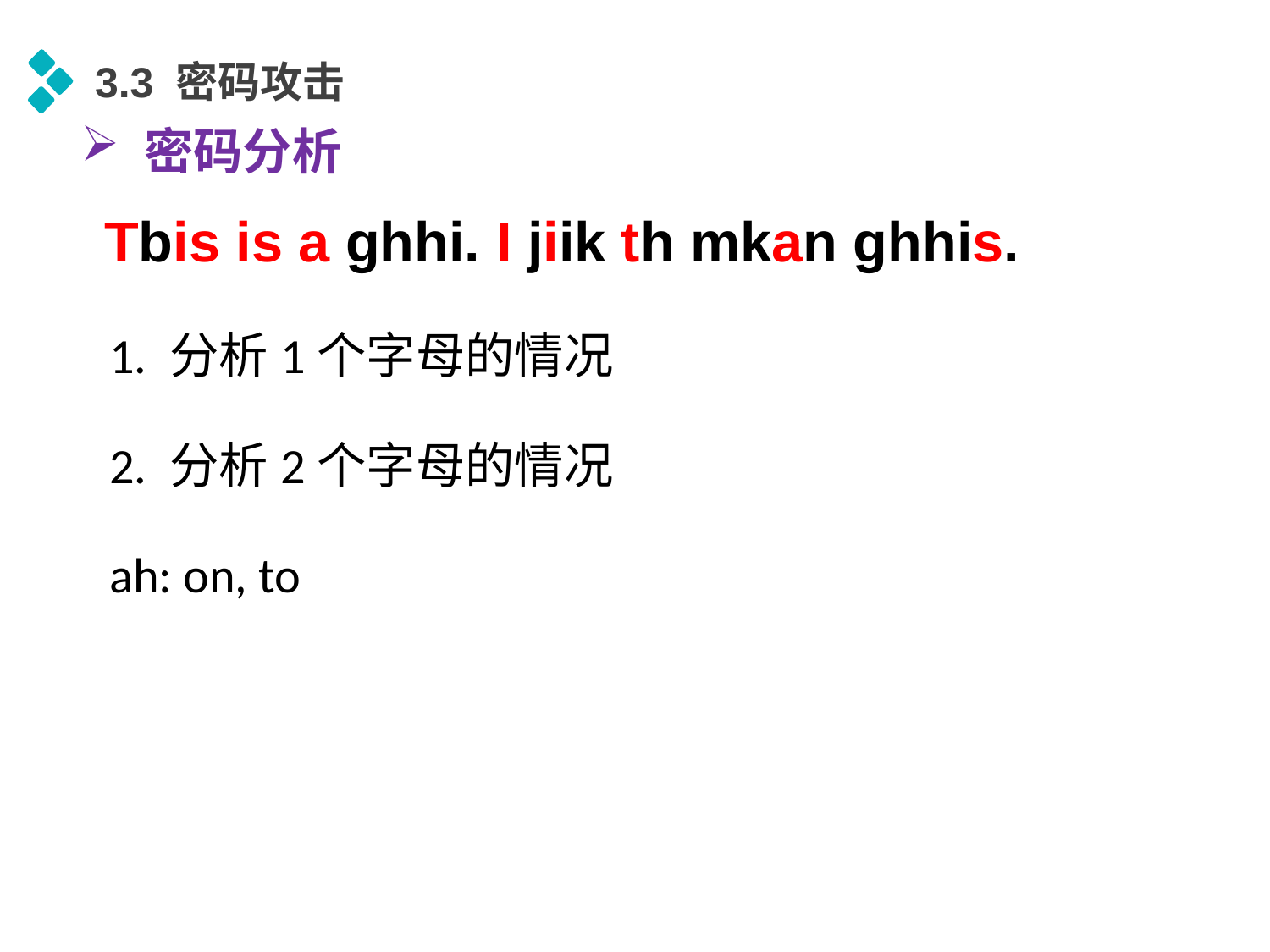

3.3 密码攻击

密码分析
Tbis is a ghhi. I jiik th mkan ghhis.
1. 分析1个字母的情况
2. 分析2个字母的情况
ah: on, to